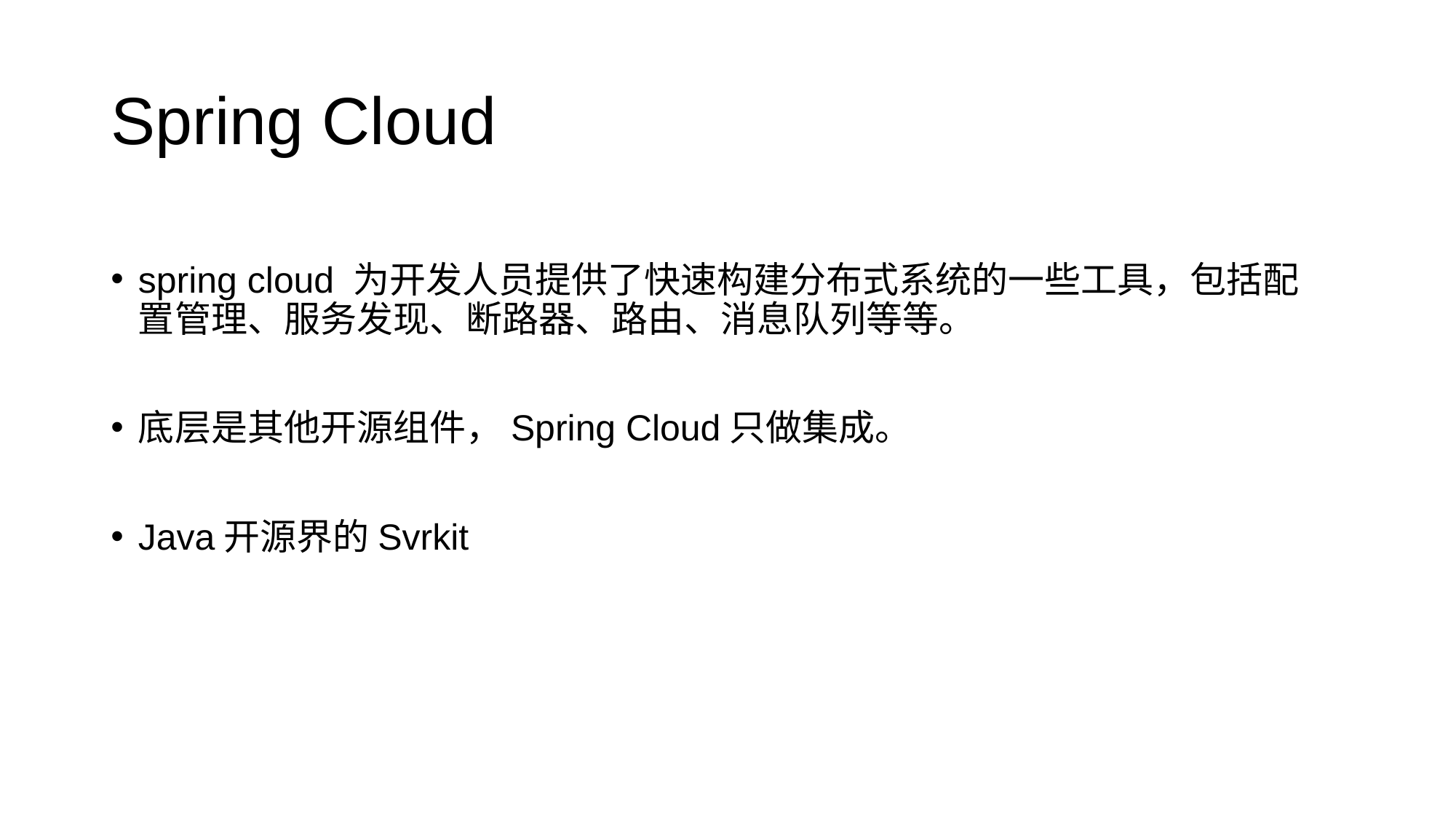

# Spring Cloud
spring cloud 为开发人员提供了快速构建分布式系统的一些工具，包括配置管理、服务发现、断路器、路由、消息队列等等。

底层是其他开源组件，Spring Cloud只做集成。

Java开源界的Svrkit